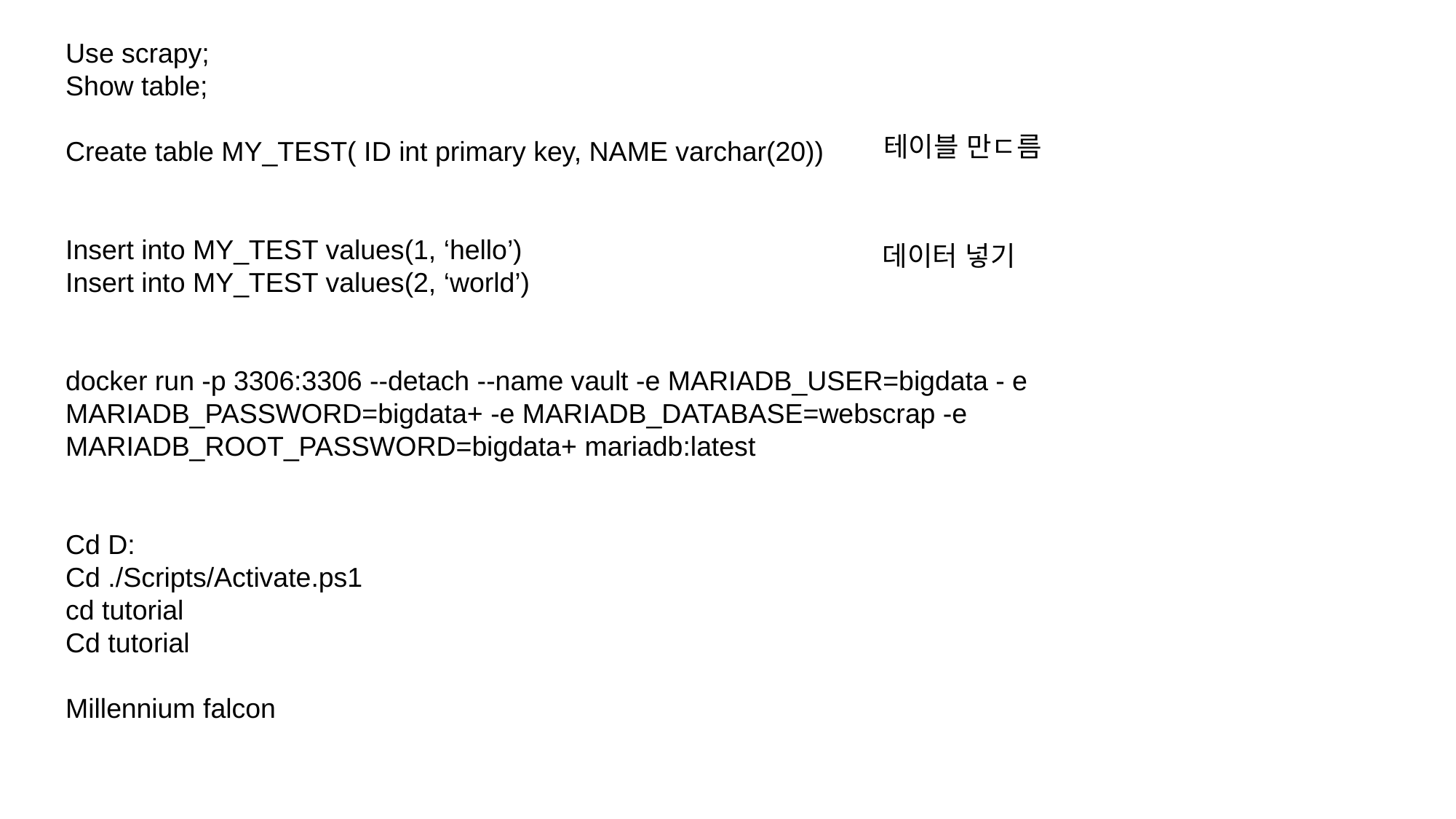

Use scrapy;
Show table;

Create table MY_TEST( ID int primary key, NAME varchar(20))

Insert into MY_TEST values(1, ‘hello’)
Insert into MY_TEST values(2, ‘world’)

docker run -p 3306:3306 --detach --name vault -e MARIADB_USER=bigdata - e MARIADB_PASSWORD=bigdata+ -e MARIADB_DATABASE=webscrap -e MARIADB_ROOT_PASSWORD=bigdata+ mariadb:latest

Cd D:
Cd ./Scripts/Activate.ps1
cd tutorial
Cd tutorial

Millennium falcon

테이블 만ㄷ름

데이터 넣기